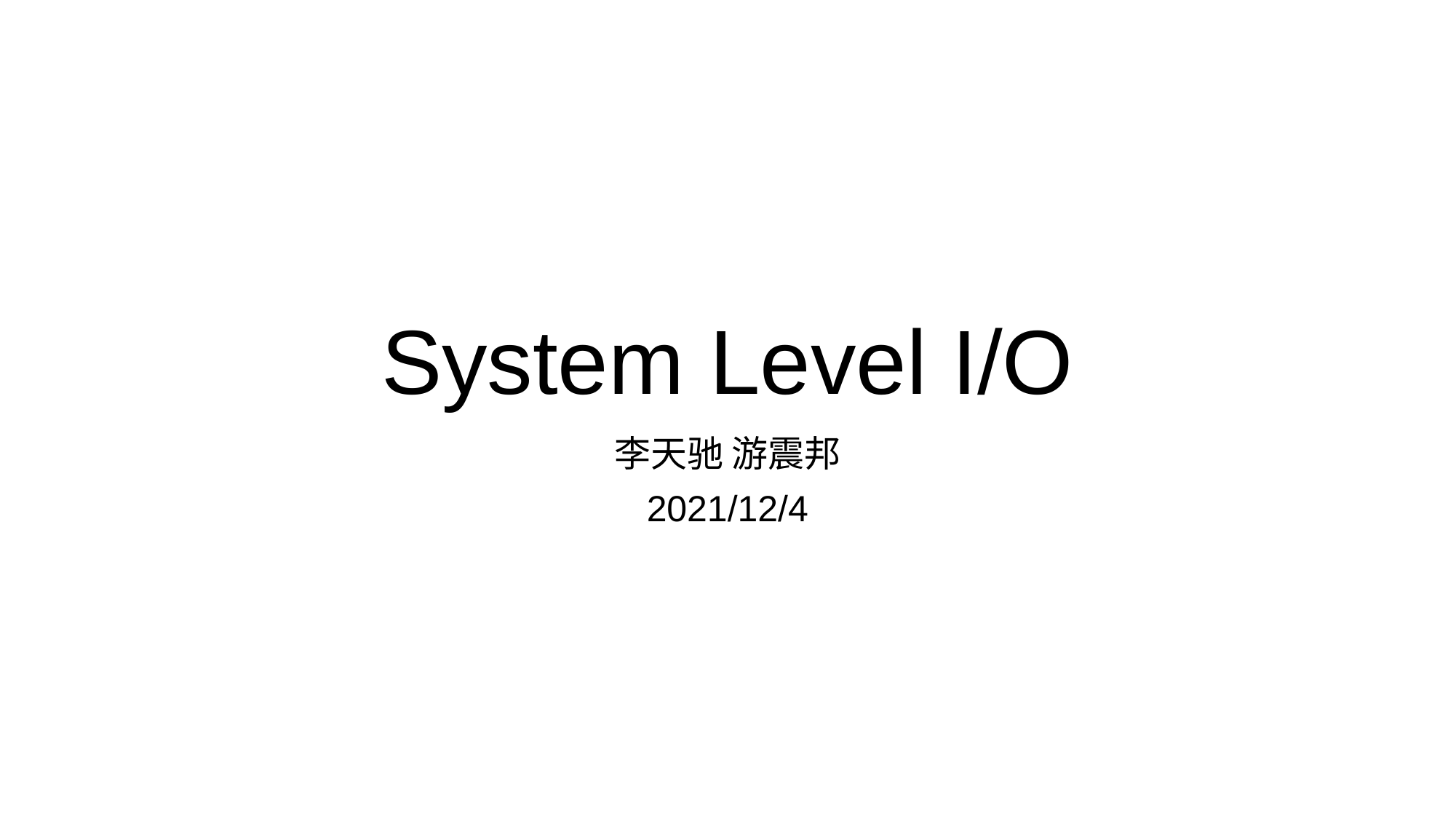

# System Level I/O
李天驰 游震邦
2021/12/4